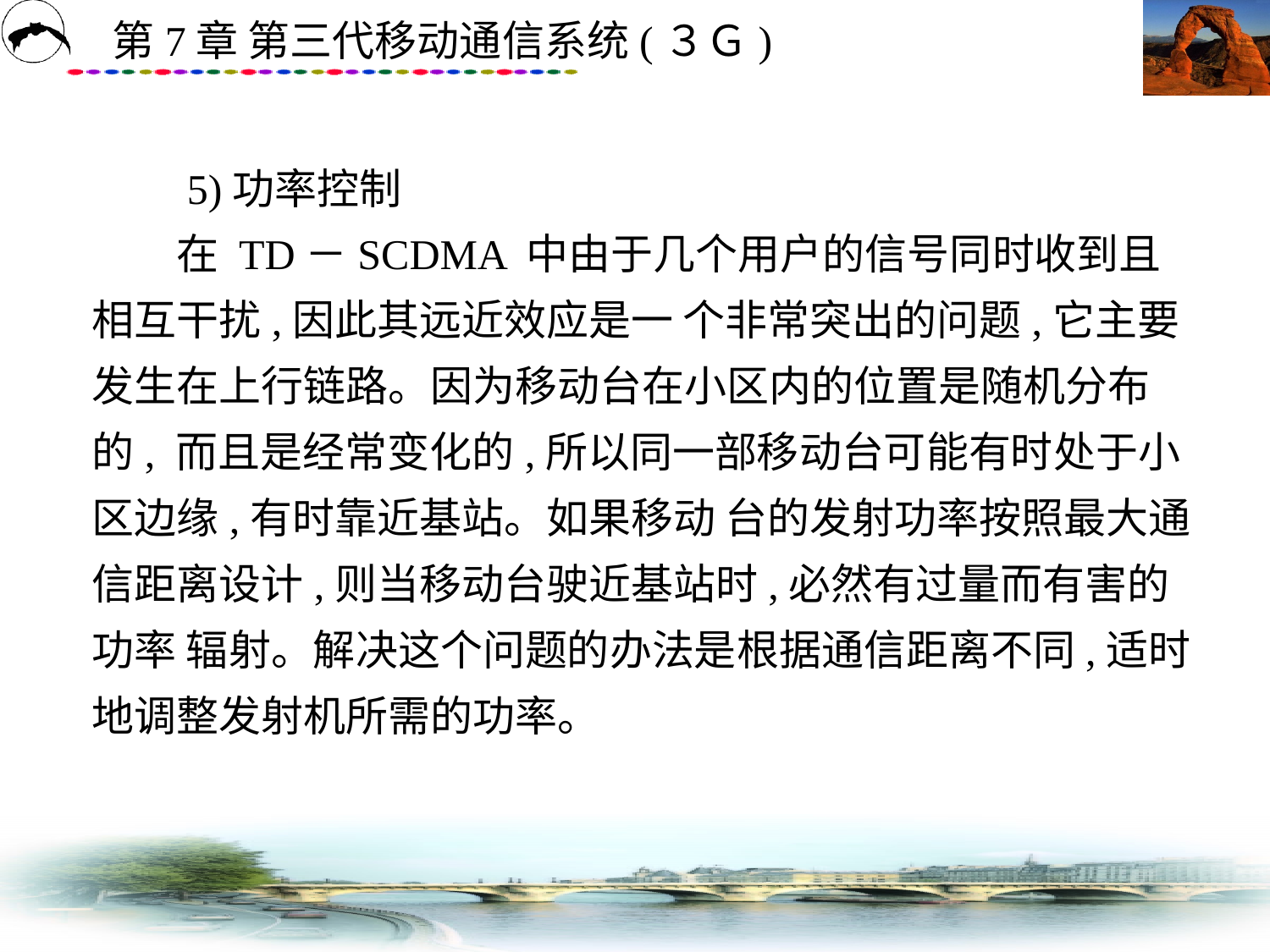

# 5)功率控制 　　在 TD－SCDMA 中由于几个用户的信号同时收到且相互干扰,因此其远近效应是一 个非常突出的问题,它主要发生在上行链路。因为移动台在小区内的位置是随机分布的, 而且是经常变化的,所以同一部移动台可能有时处于小区边缘,有时靠近基站。如果移动 台的发射功率按照最大通信距离设计,则当移动台驶近基站时,必然有过量而有害的功率 辐射。解决这个问题的办法是根据通信距离不同,适时地调整发射机所需的功率。